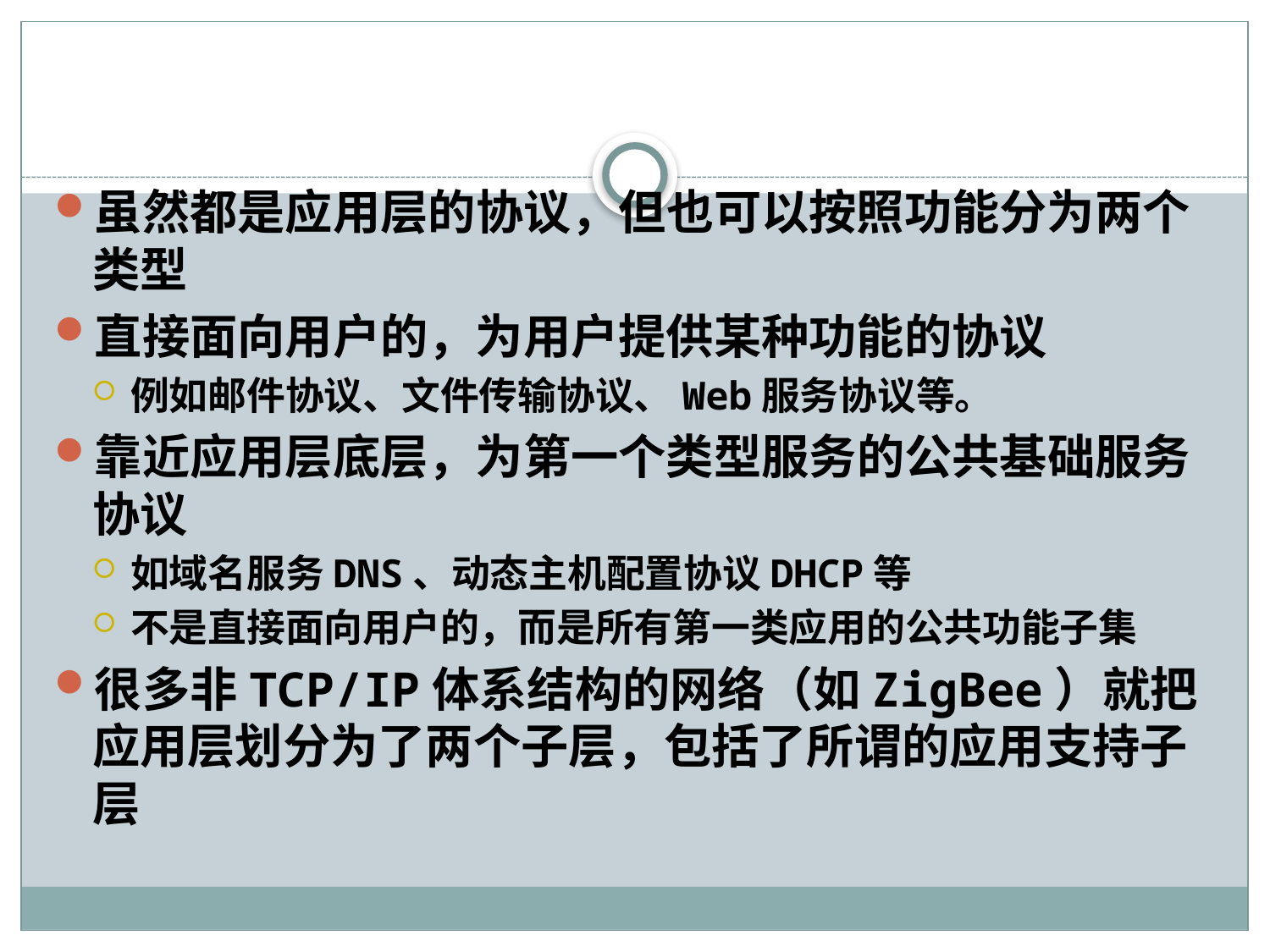

#
虽然都是应用层的协议，但也可以按照功能分为两个类型
直接面向用户的，为用户提供某种功能的协议
例如邮件协议、文件传输协议、Web服务协议等。
靠近应用层底层，为第一个类型服务的公共基础服务协议
如域名服务DNS、动态主机配置协议DHCP等
不是直接面向用户的，而是所有第一类应用的公共功能子集
很多非TCP/IP体系结构的网络（如ZigBee）就把应用层划分为了两个子层，包括了所谓的应用支持子层